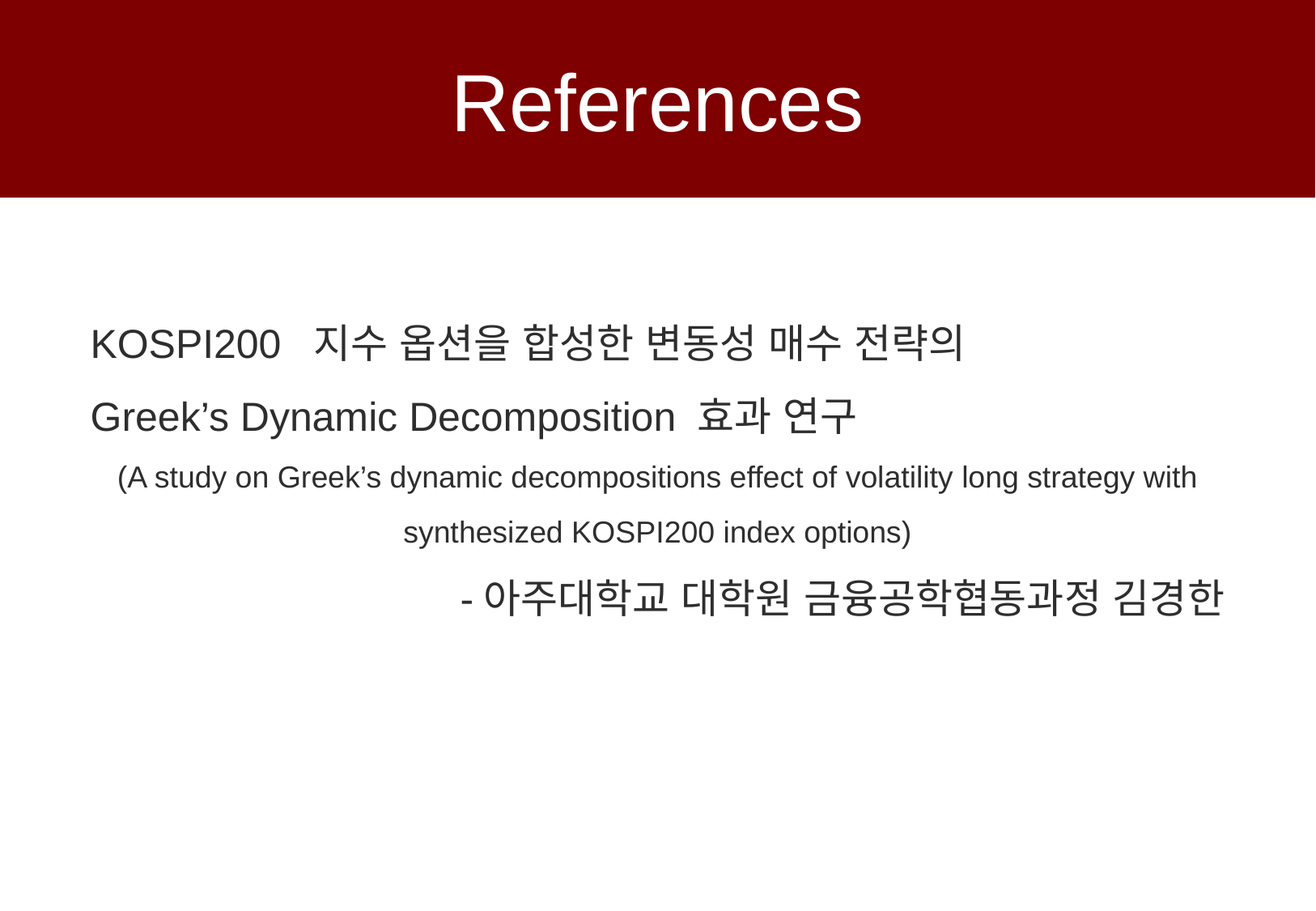

References
KOSPI200  지수 옵션을 합성한 변동성 매수 전략의
Greek’s Dynamic Decomposition 효과 연구
(A study on Greek’s dynamic decompositions effect of volatility long strategy with synthesized KOSPI200 index options)
-아주대학교 대학원 금융공학협동과정 김경한